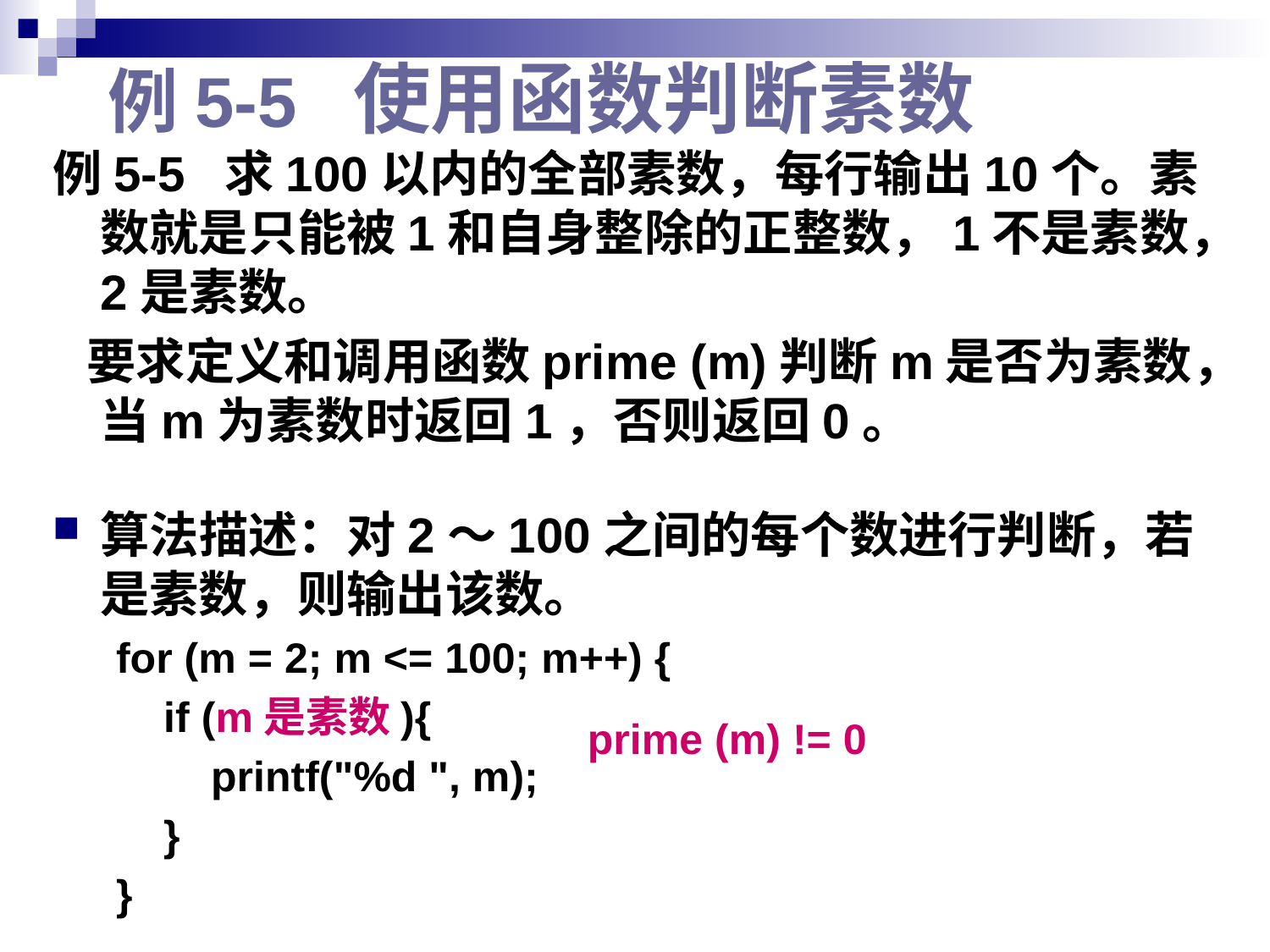

# 例5-5  使用函数判断素数
例5-5  求100以内的全部素数，每行输出10个。素数就是只能被1和自身整除的正整数，1不是素数，2是素数。
  要求定义和调用函数prime (m)判断m是否为素数，当m为素数时返回1，否则返回0。

算法描述：对2～100之间的每个数进行判断，若是素数，则输出该数。
for (m = 2; m <= 100; m++) {
    if (m是素数){
        printf("%d ", m);
    }
}
prime (m) != 0